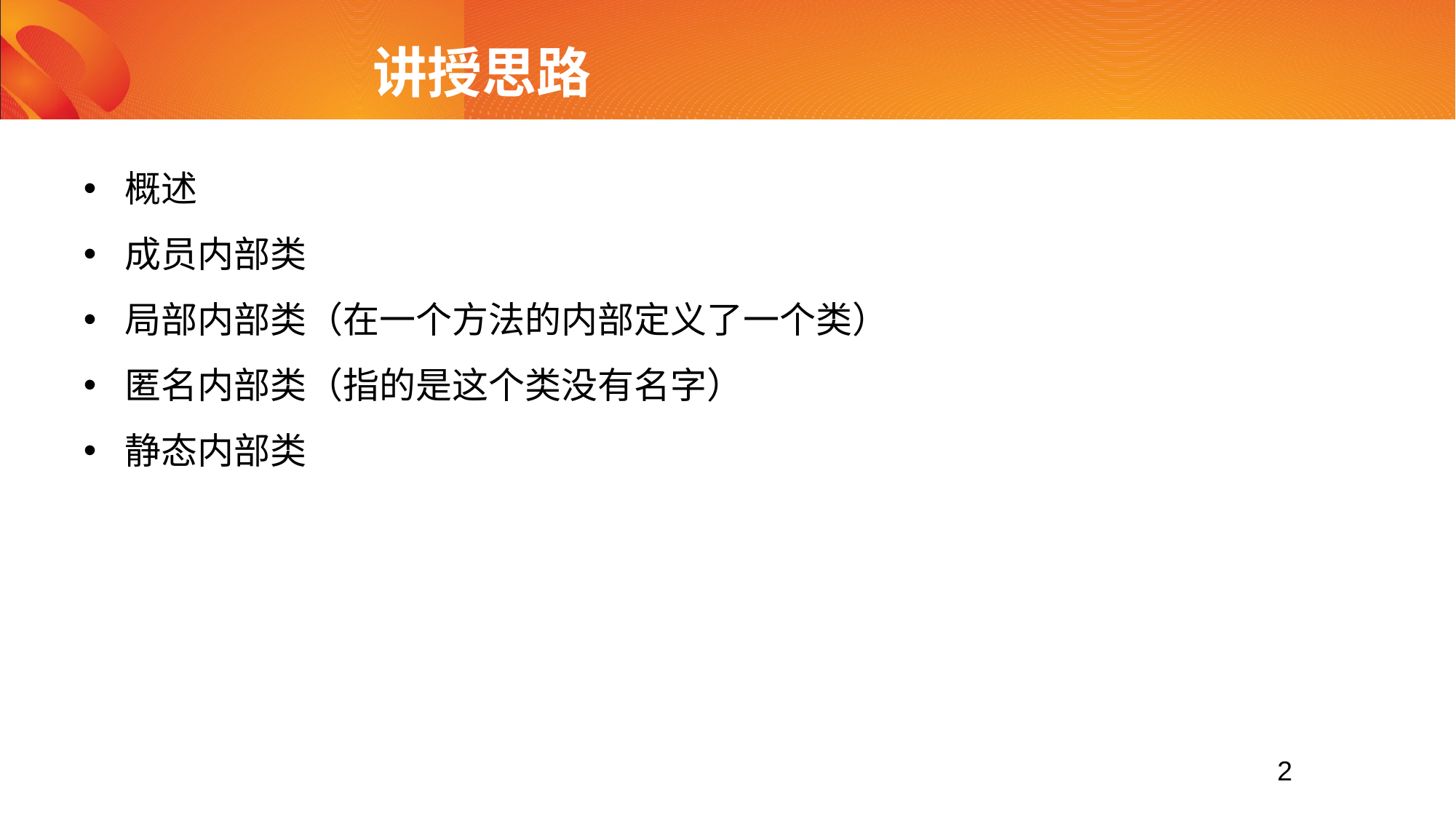

# 讲授思路
概述
成员内部类
局部内部类（在一个方法的内部定义了一个类）
匿名内部类（指的是这个类没有名字）
静态内部类